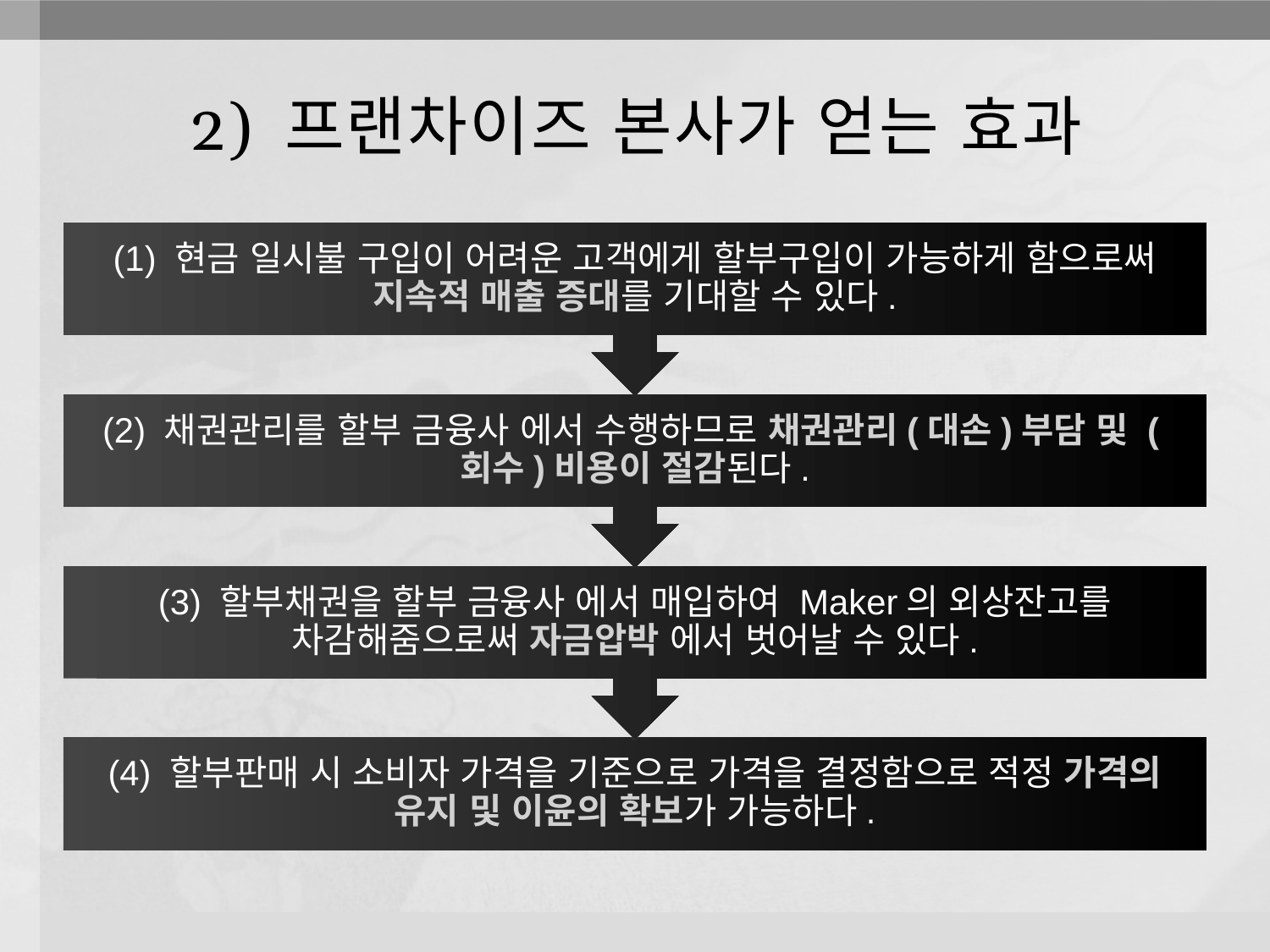

# 2) 프랜차이즈 본사가 얻는 효과
(4) 할부판매 시 소비자 가격을 기준으로 가격을 결정함으로 적정 가격의 유지 및 이윤의 확보가 가능하다.
(3) 할부채권을 할부 금융사 에서 매입하여 Maker의 외상잔고를 차감해줌으로써 자금압박 에서 벗어날 수 있다.
(2) 채권관리를 할부 금융사 에서 수행하므로 채권관리(대손)부담 및 (회수)비용이 절감된다.
(1) 현금 일시불 구입이 어려운 고객에게 할부구입이 가능하게 함으로써 지속적 매출 증대를 기대할 수 있다.